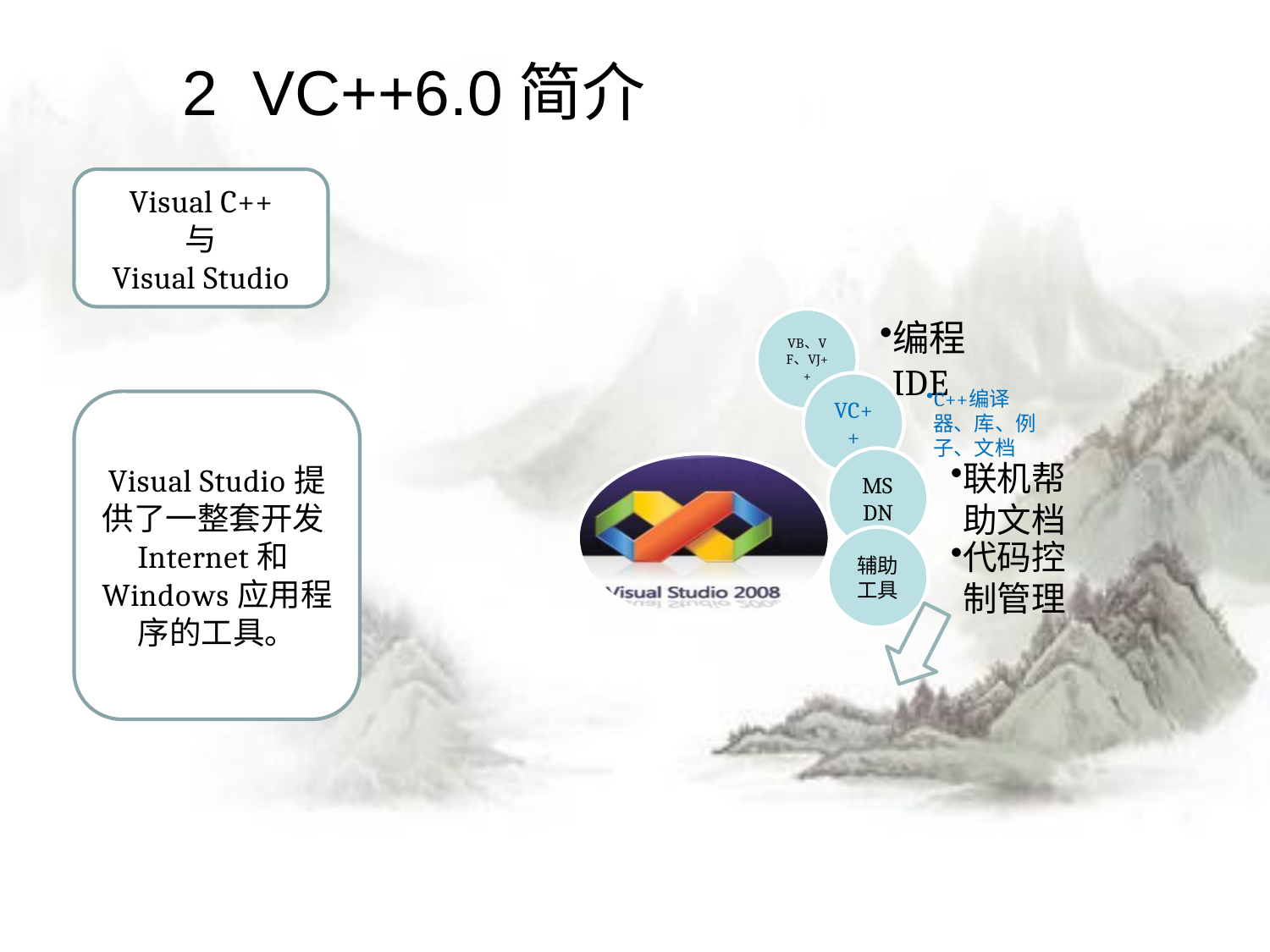

# 2  VC++6.0简介
Visual C++
与
Visual Studio
VB、VF、VJ++
VC++
MSDN
联机帮助文档
代码控制管理
辅助工具
编程IDE
Visual Studio提供了一整套开发Internet和Windows应用程序的工具。